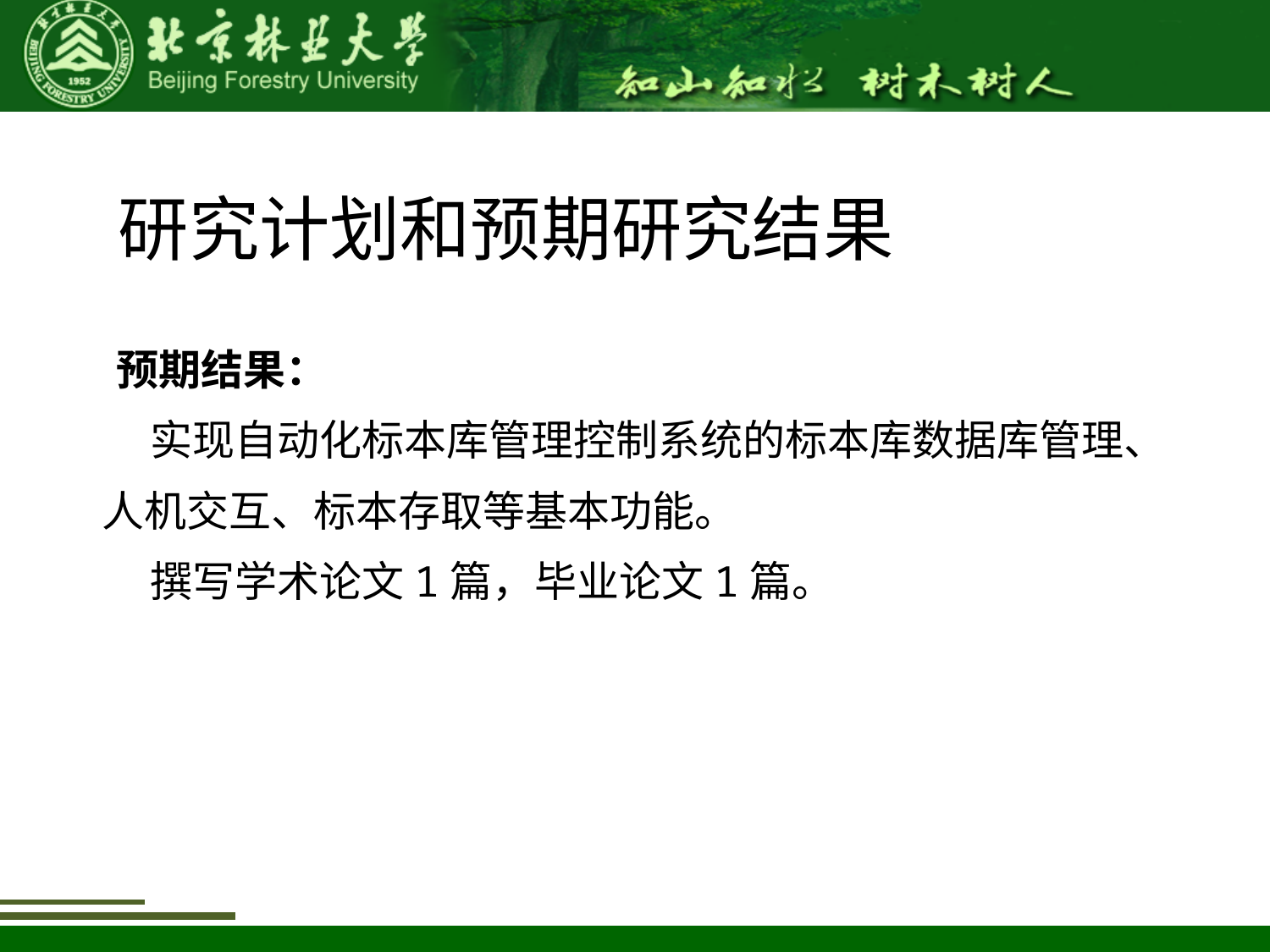

研究计划和预期研究结果
 预期结果：
    实现自动化标本库管理控制系统的标本库数据库管理、人机交互、标本存取等基本功能。
    撰写学术论文1篇，毕业论文1篇。